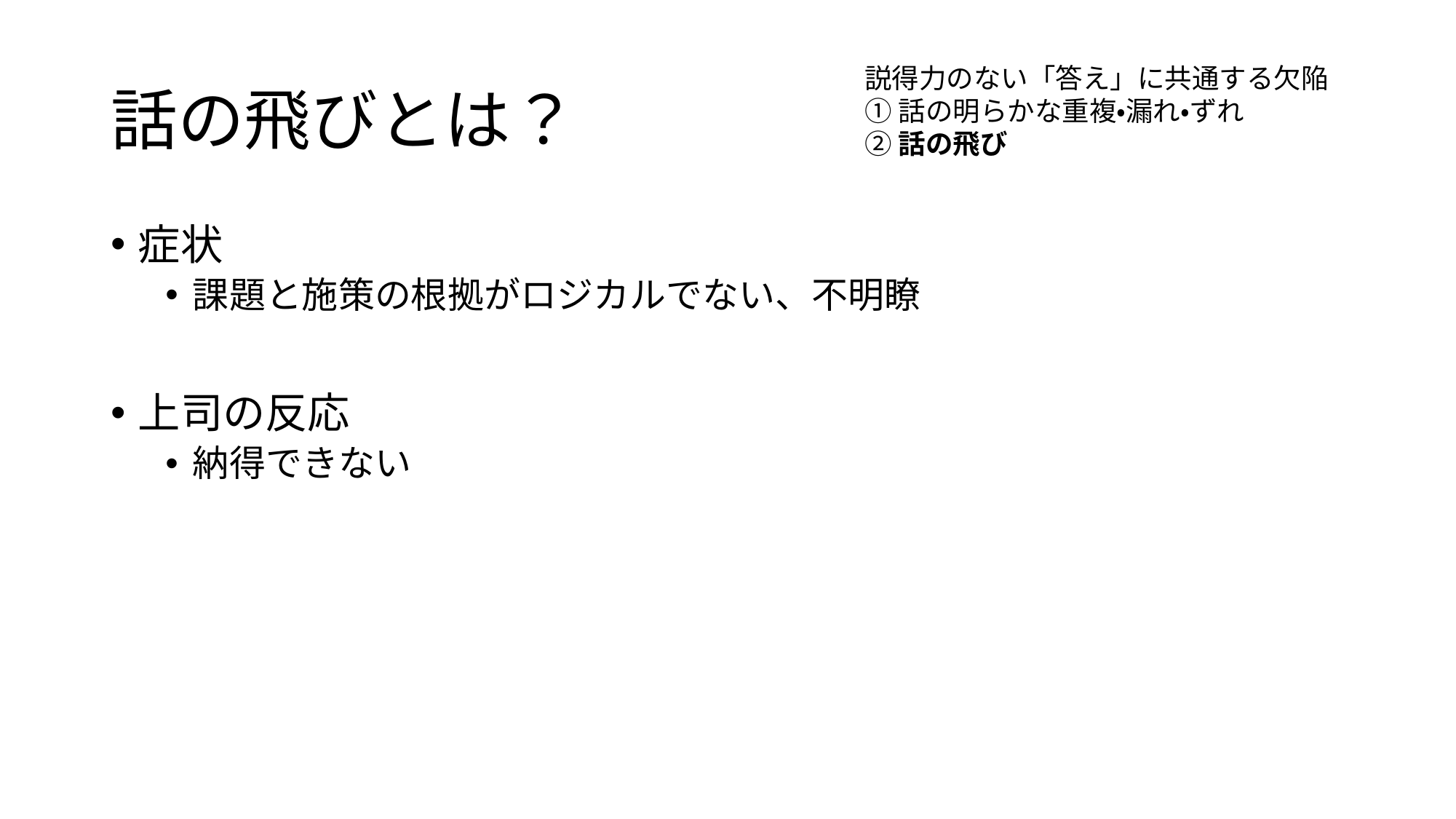

# 話の飛びとは？
説得力のない「答え」に共通する欠陥
①話の明らかな重複・漏れ・ずれ
②話の飛び
症状
課題と施策の根拠がロジカルでない、不明瞭

上司の反応
納得できない